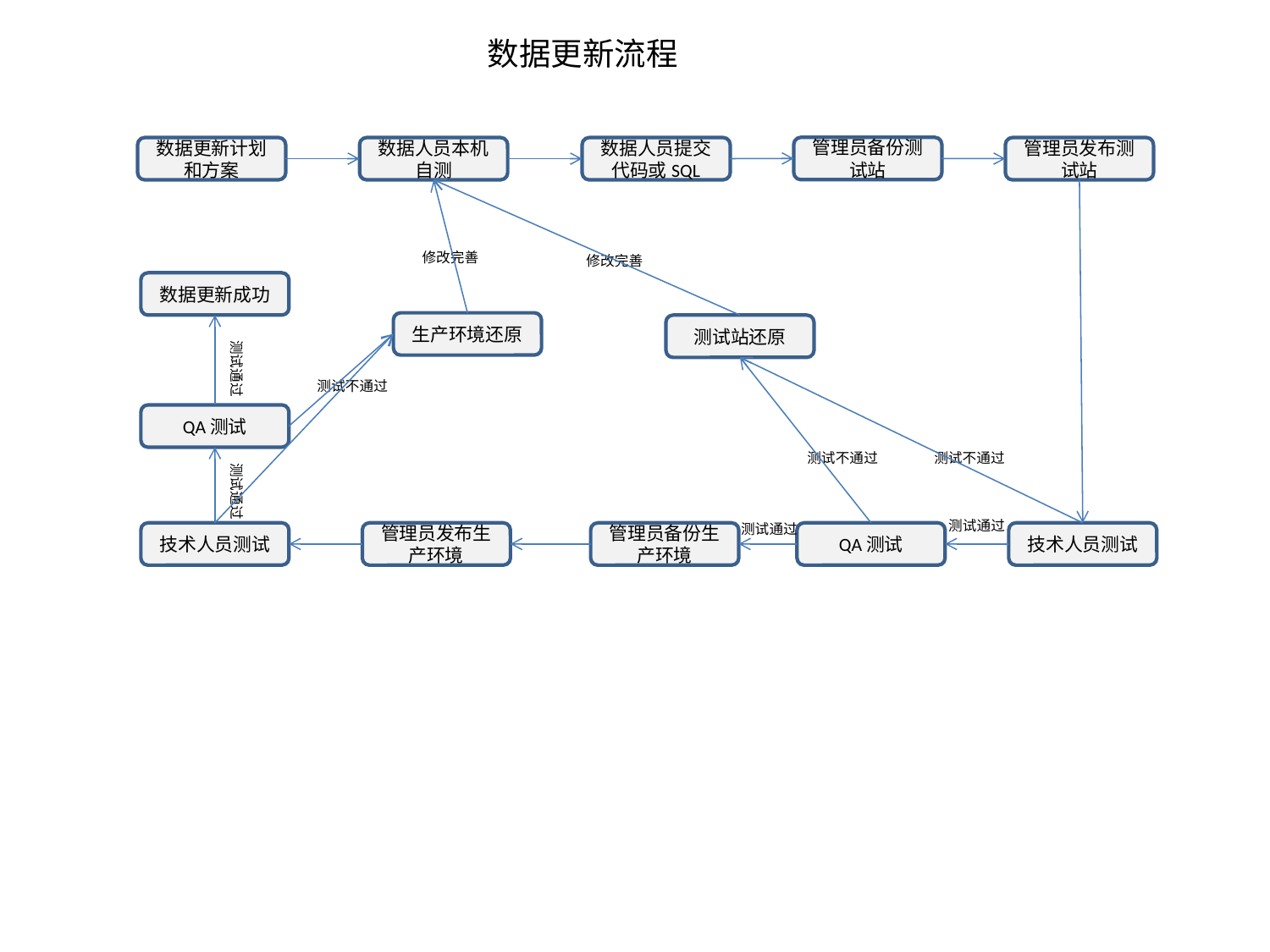

数据更新流程
管理员备份测试站
数据更新计划和方案
数据人员本机自测
数据人员提交代码或SQL
管理员发布测试站
修改完善
修改完善
数据更新成功
生产环境还原
测试站还原
测试通过
测试不通过
QA测试
测试不通过
测试不通过
测试通过
测试通过
测试通过
技术人员测试
管理员发布生产环境
管理员备份生产环境
QA测试
技术人员测试